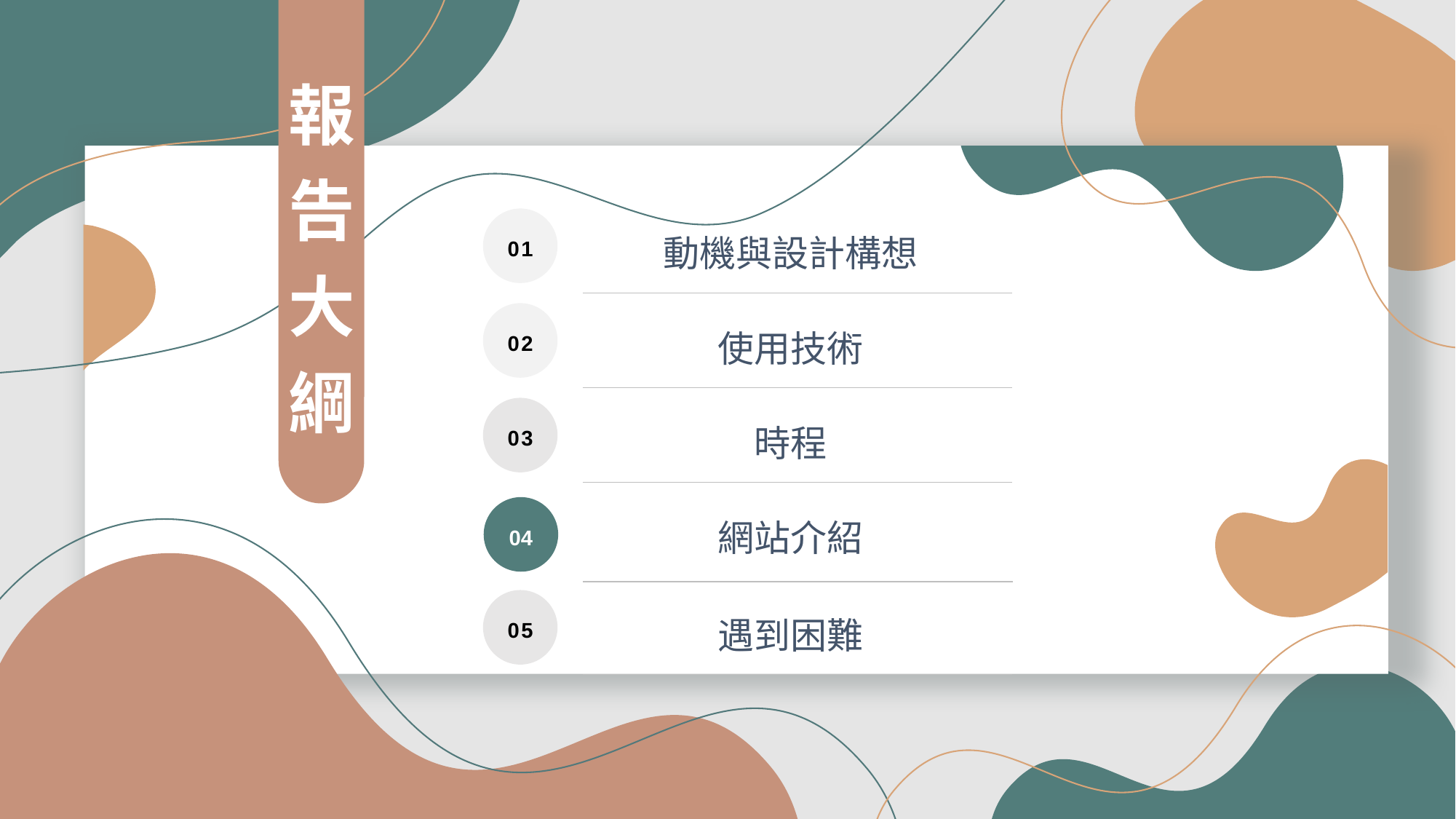

報
告
大
綱

0  1
動機與設計構想
0  2
使用技術
0  3
時程
網站介紹
0  5
遇到困難

https://www.ypppt.com/

04